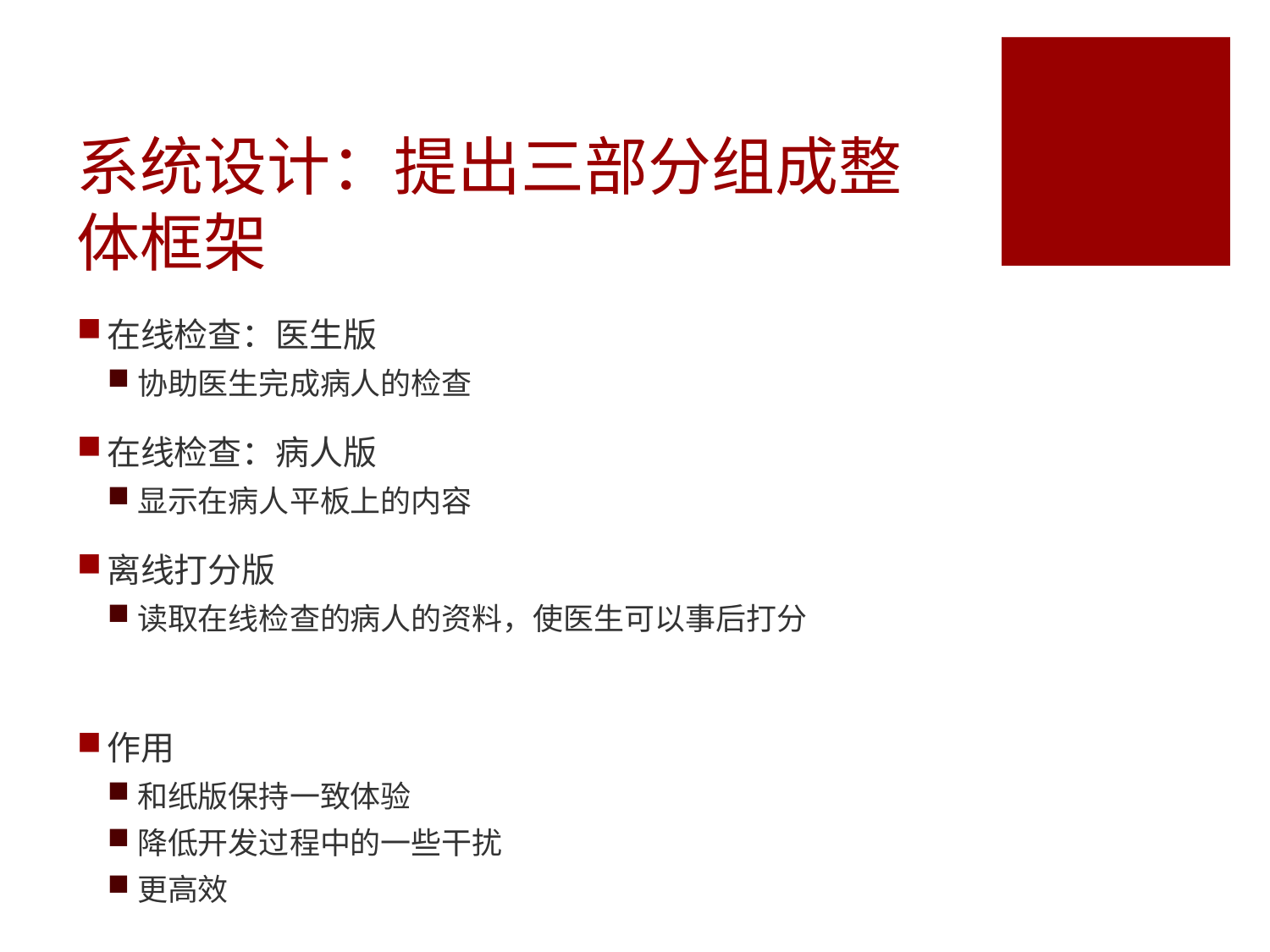

# 系统设计：提出三部分组成整体框架
在线检查：医生版
协助医生完成病人的检查
在线检查：病人版
显示在病人平板上的内容
离线打分版
读取在线检查的病人的资料，使医生可以事后打分

作用
和纸版保持一致体验
降低开发过程中的一些干扰
更高效